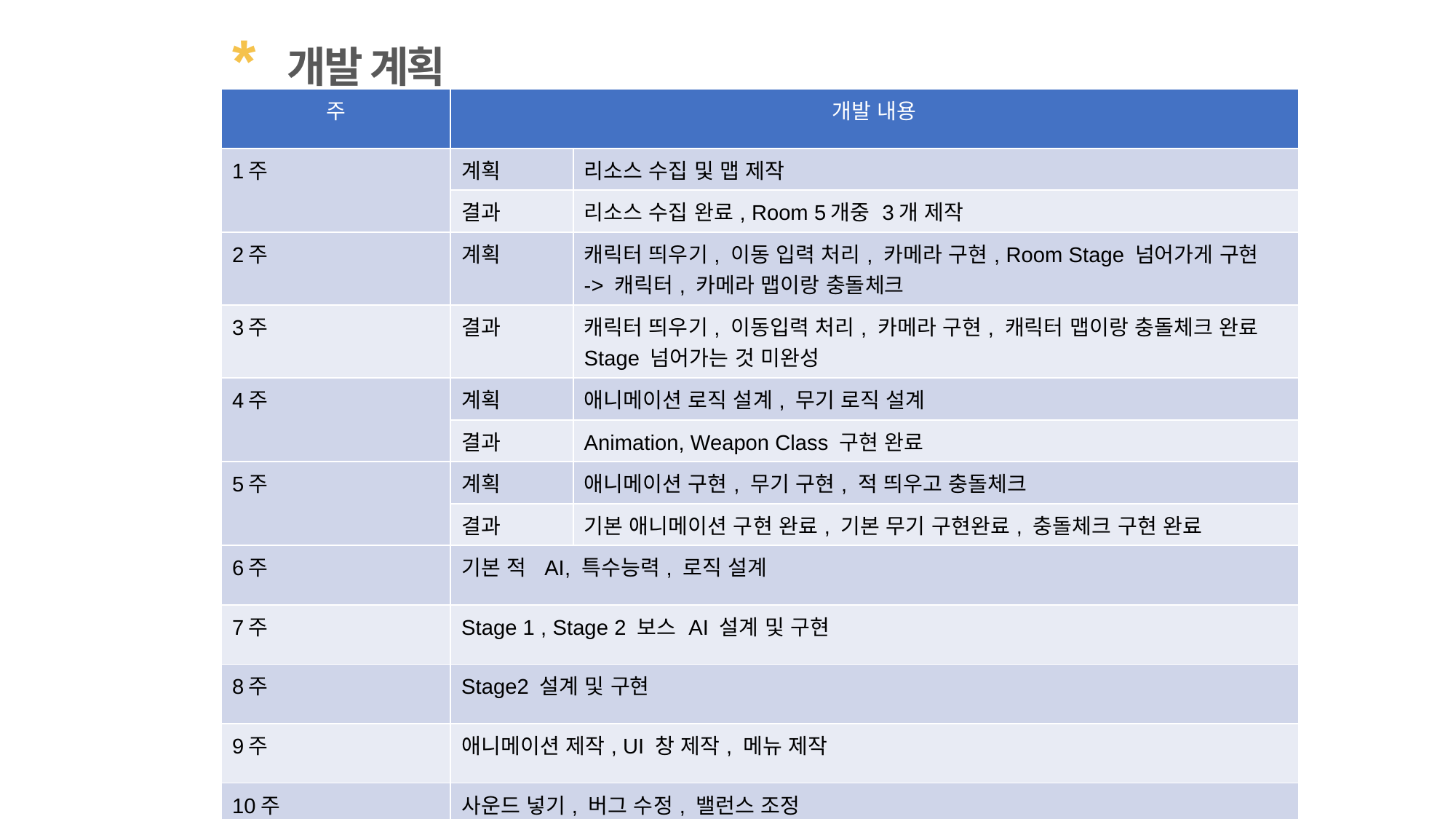

* 개발 계획
| 주 | 개발 내용 |  |
| --- | --- | --- |
| 1주 | 계획 | 리소스 수집 및 맵 제작 |
|  | 결과 | 리소스 수집 완료, Room 5개중 3개 제작 |
| 2주 | 계획 | 캐릭터 띄우기, 이동 입력 처리, 카메라 구현, Room Stage 넘어가게 구현 -> 캐릭터, 카메라 맵이랑 충돌체크 |
| 3주 | 결과 | 캐릭터 띄우기, 이동입력 처리, 카메라 구현, 캐릭터 맵이랑 충돌체크 완료 Stage 넘어가는 것 미완성 |
| 4주 | 계획 | 애니메이션 로직 설계, 무기 로직 설계 |
|  | 결과 | Animation, Weapon Class 구현 완료 |
| 5주 | 계획 | 애니메이션 구현, 무기 구현, 적 띄우고 충돌체크 |
|  | 결과 | 기본 애니메이션 구현 완료, 기본 무기 구현완료, 충돌체크 구현 완료 |
| 6주 | 기본 적 AI, 특수능력, 로직 설계 |  |
| 7주 | Stage 1 , Stage 2 보스 AI 설계 및 구현 |  |
| 8주 | Stage2 설계 및 구현 |  |
| 9주 | 애니메이션 제작, UI 창 제작, 메뉴 제작 |  |
| 10주 | 사운드 넣기, 버그 수정, 밸런스 조정 |  |